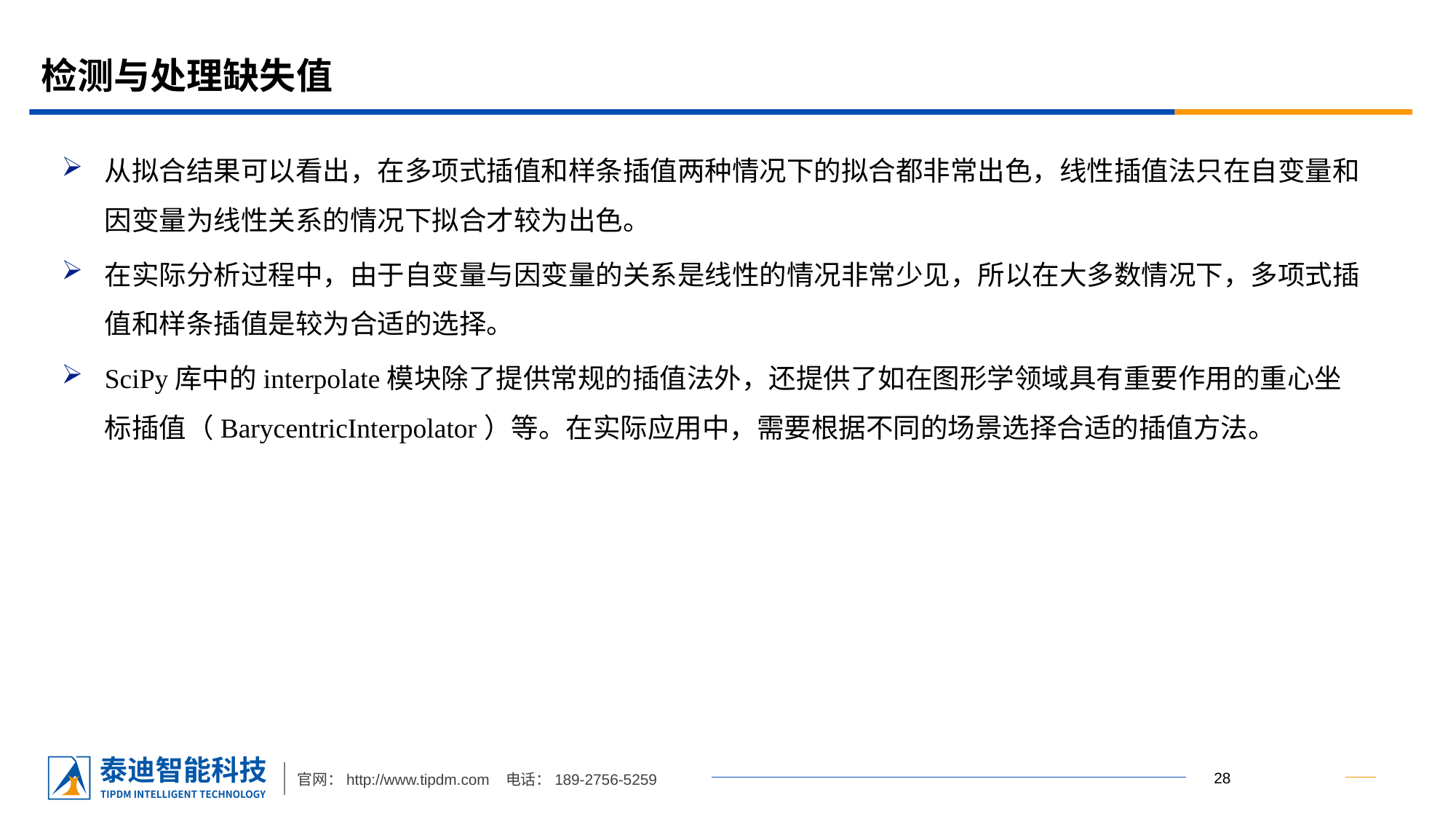

# 检测与处理缺失值
从拟合结果可以看出，在多项式插值和样条插值两种情况下的拟合都非常出色，线性插值法只在自变量和因变量为线性关系的情况下拟合才较为出色。
在实际分析过程中，由于自变量与因变量的关系是线性的情况非常少见，所以在大多数情况下，多项式插值和样条插值是较为合适的选择。
SciPy库中的interpolate模块除了提供常规的插值法外，还提供了如在图形学领域具有重要作用的重心坐标插值（BarycentricInterpolator）等。在实际应用中，需要根据不同的场景选择合适的插值方法。